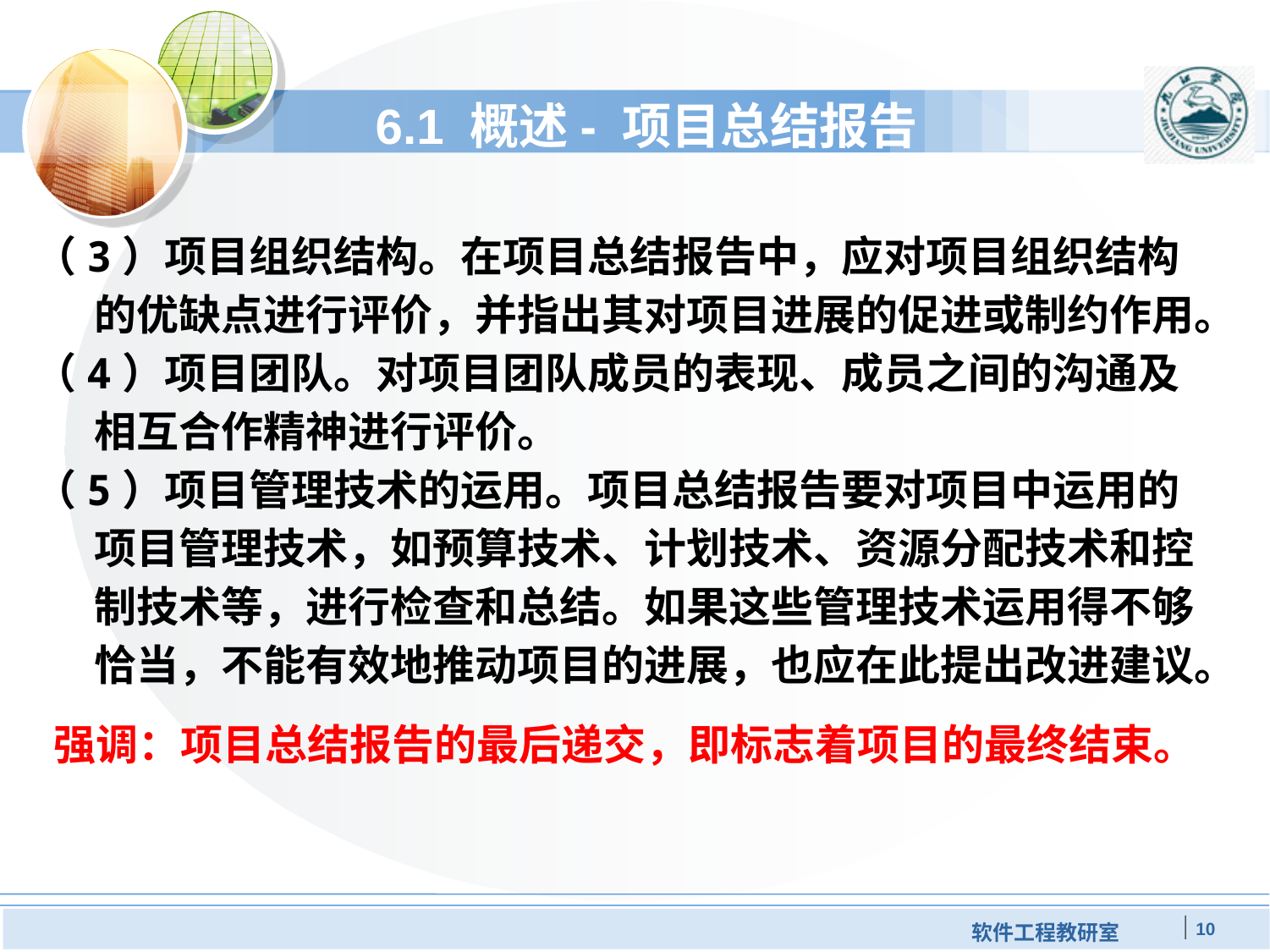

6.1 概述- 项目总结报告
（3）项目组织结构。在项目总结报告中，应对项目组织结构的优缺点进行评价，并指出其对项目进展的促进或制约作用。
（4）项目团队。对项目团队成员的表现、成员之间的沟通及相互合作精神进行评价。
（5）项目管理技术的运用。项目总结报告要对项目中运用的项目管理技术，如预算技术、计划技术、资源分配技术和控制技术等，进行检查和总结。如果这些管理技术运用得不够恰当，不能有效地推动项目的进展，也应在此提出改进建议。
 强调：项目总结报告的最后递交，即标志着项目的最终结束。